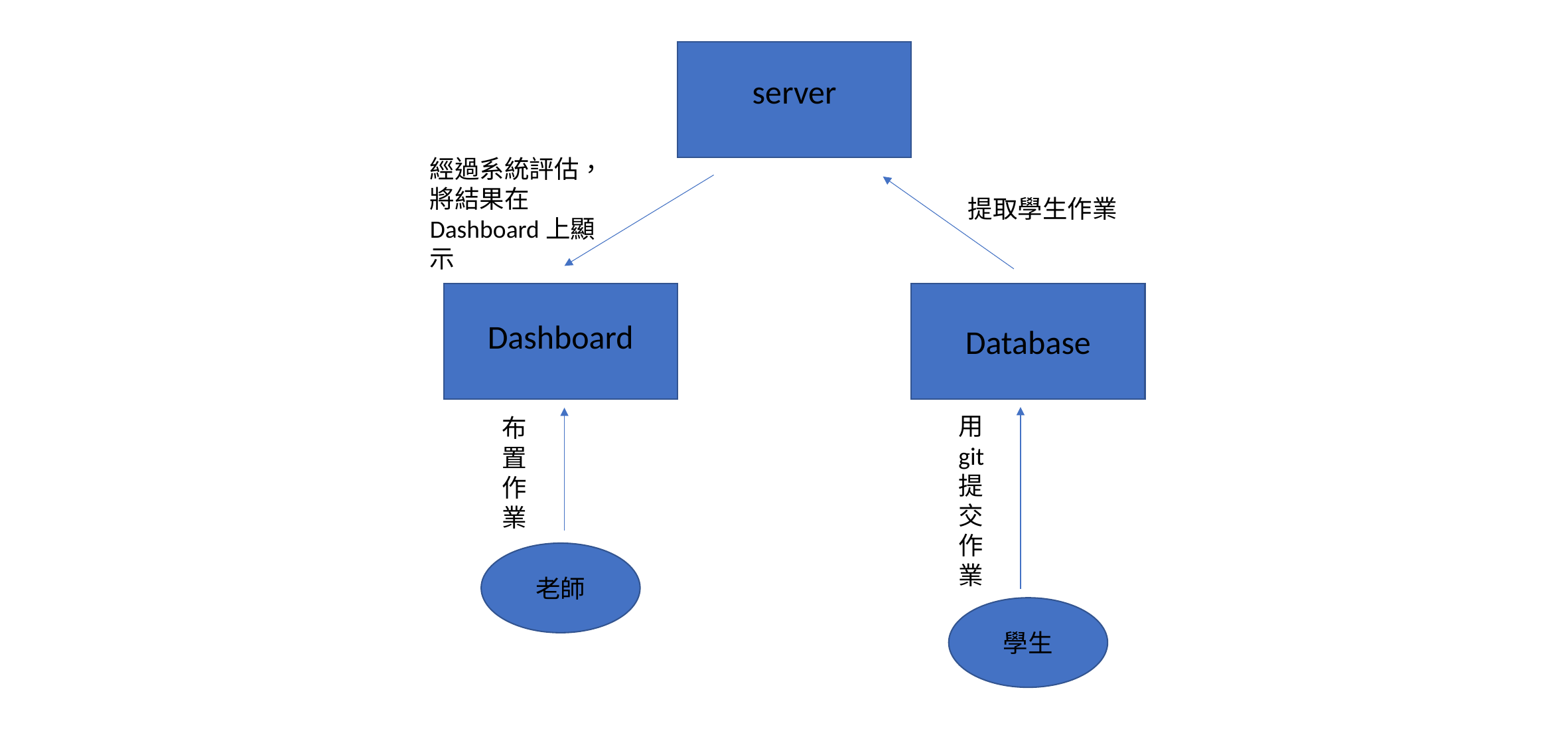

server
經過系統評估，
將結果在Dashboard上顯示
提取學生作業

Database
用git提交作業

學生

Dashboard
布置作業

老師